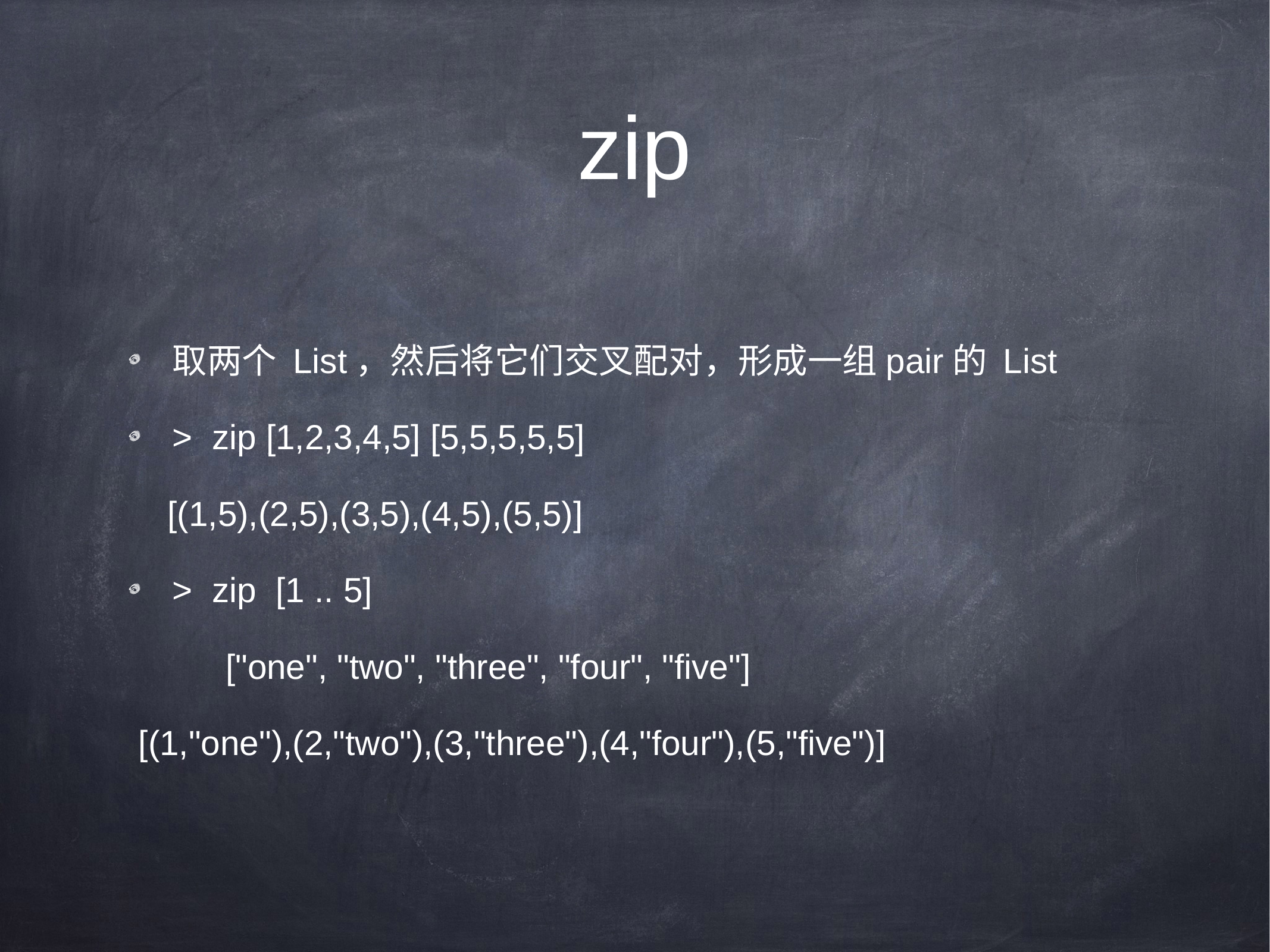

# zip
取两个 List，然后将它们交叉配对，形成一组pair的 List
>  zip [1,2,3,4,5] [5,5,5,5,5]
    [(1,5),(2,5),(3,5),(4,5),(5,5)]
>  zip  [1 .. 5]
          ["one", "two", "three", "four", "five"]
 [(1,"one"),(2,"two"),(3,"three"),(4,"four"),(5,"five")]